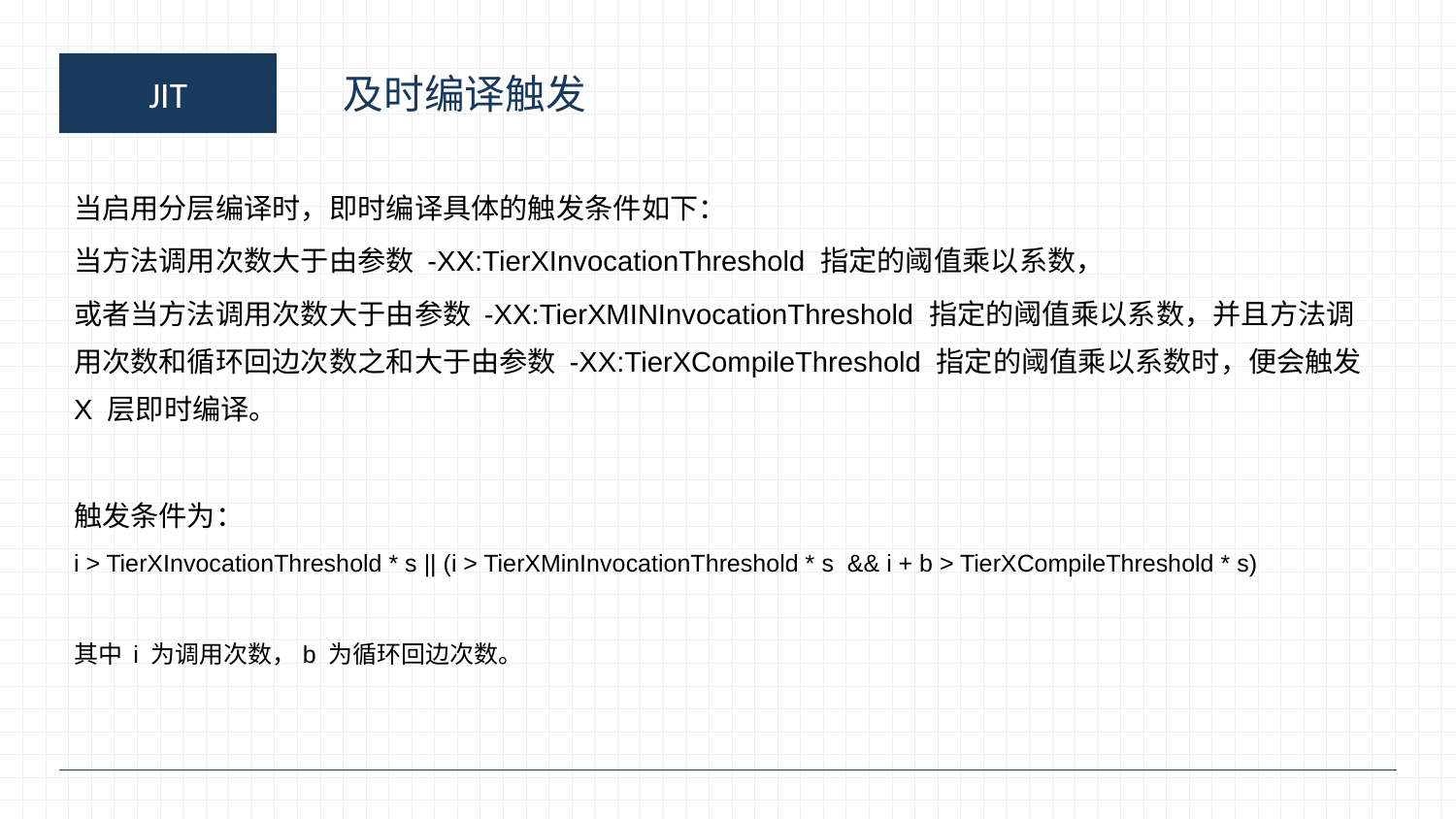

JIT
及时编译触发
当启用分层编译时，即时编译具体的触发条件如下：
当方法调用次数大于由参数 -XX:TierXInvocationThreshold 指定的阈值乘以系数，
或者当方法调用次数大于由参数 -XX:TierXMINInvocationThreshold 指定的阈值乘以系数，并且方法调用次数和循环回边次数之和大于由参数 -XX:TierXCompileThreshold 指定的阈值乘以系数时，便会触发 X 层即时编译。

触发条件为：
i > TierXInvocationThreshold * s || (i > TierXMinInvocationThreshold * s  && i + b > TierXCompileThreshold * s)

其中 i 为调用次数，b 为循环回边次数。